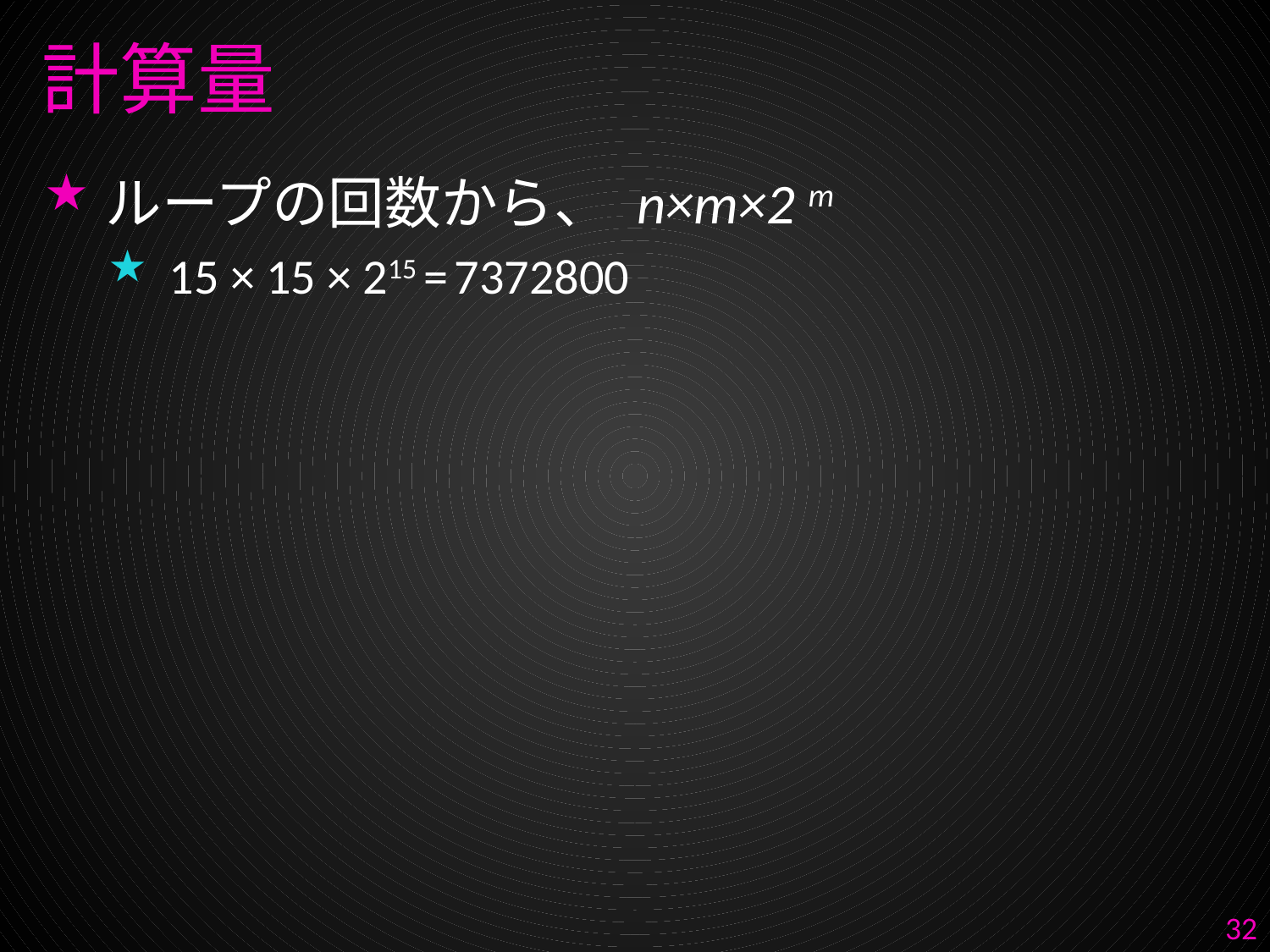

# 計算量
ループの回数から、 n×m×2 m
15 × 15 × 215 = 7372800
32